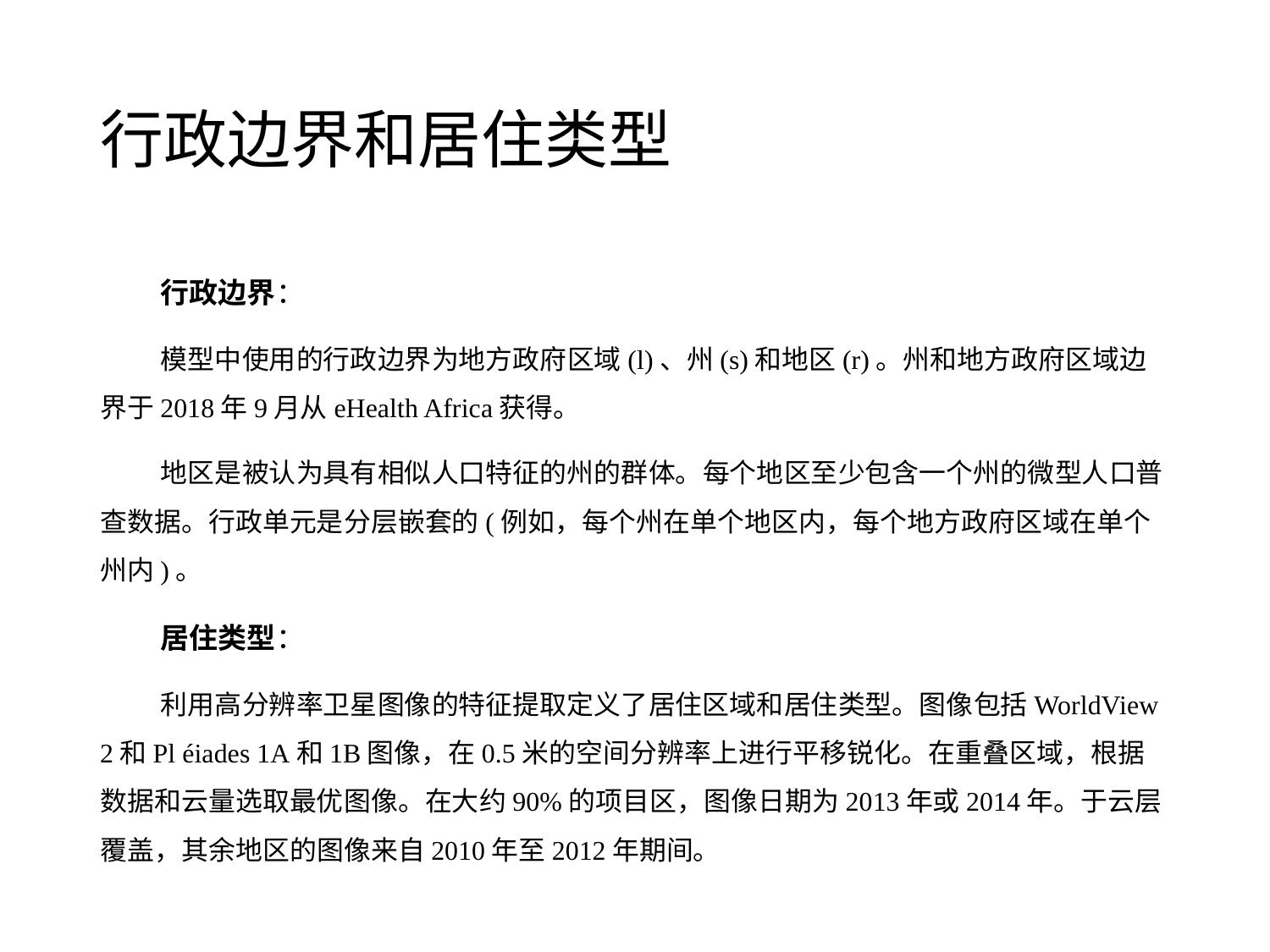

# 行政边界和居住类型
行政边界：
模型中使用的行政边界为地方政府区域(l)、州(s)和地区(r)。州和地方政府区域边界于2018年9月从eHealth Africa获得。
地区是被认为具有相似人口特征的州的群体。每个地区至少包含一个州的微型人口普查数据。行政单元是分层嵌套的(例如，每个州在单个地区内，每个地方政府区域在单个州内)。
居住类型：
利用高分辨率卫星图像的特征提取定义了居住区域和居住类型。图像包括WorldView 2和Pl éiades 1A和1B图像，在0.5米的空间分辨率上进行平移锐化。在重叠区域，根据数据和云量选取最优图像。在大约90%的项目区，图像日期为2013年或2014年。于云层覆盖，其余地区的图像来自2010年至2012年期间。